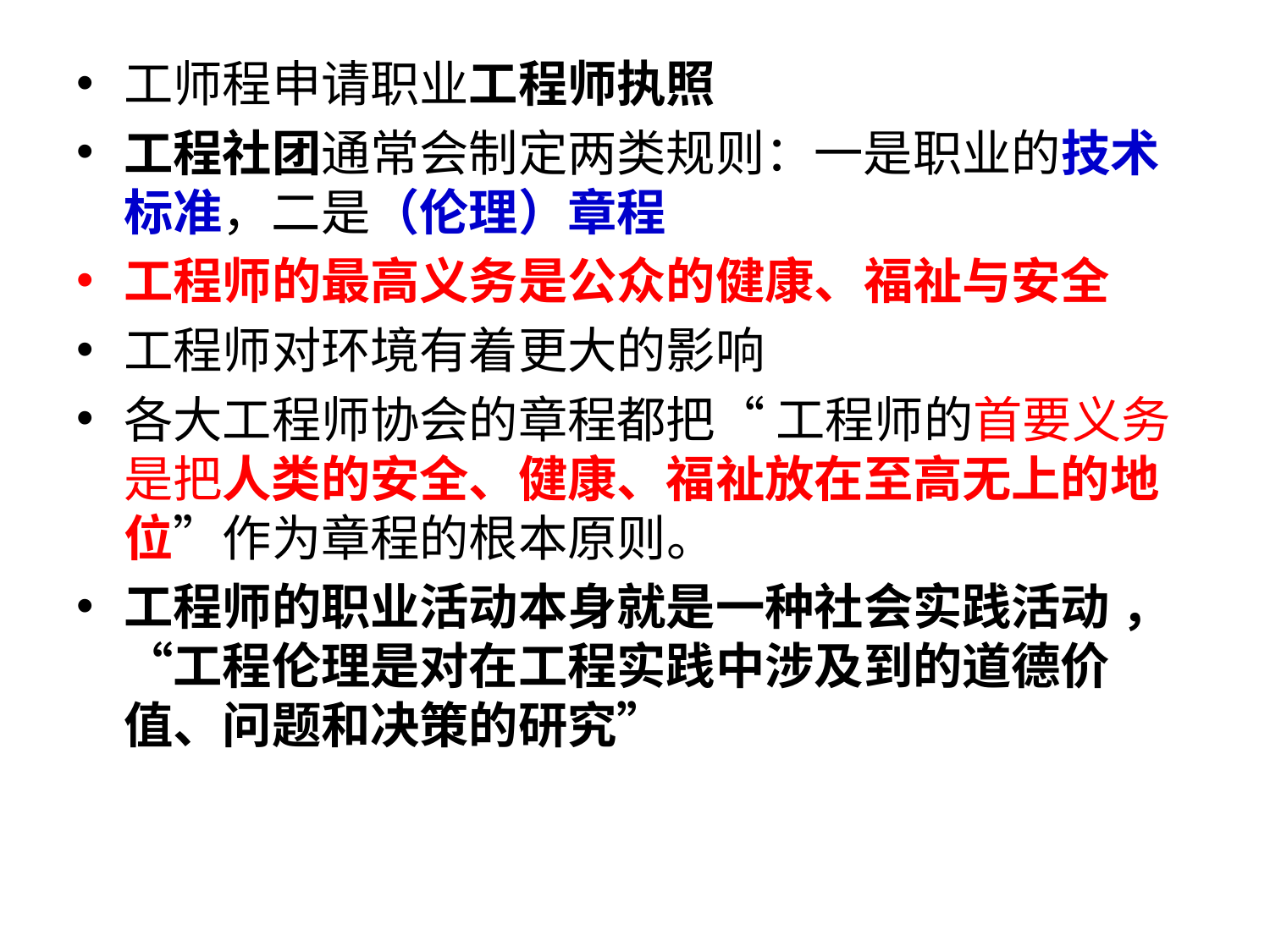

#
工师程申请职业工程师执照
工程社团通常会制定两类规则：一是职业的技术标准，二是（伦理）章程
工程师的最高义务是公众的健康、福祉与安全
工程师对环境有着更大的影响
各大工程师协会的章程都把“ 工程师的首要义务是把人类的安全、健康、福祉放在至高无上的地位”作为章程的根本原则。
工程师的职业活动本身就是一种社会实践活动 ，“工程伦理是对在工程实践中涉及到的道德价值、问题和决策的研究”